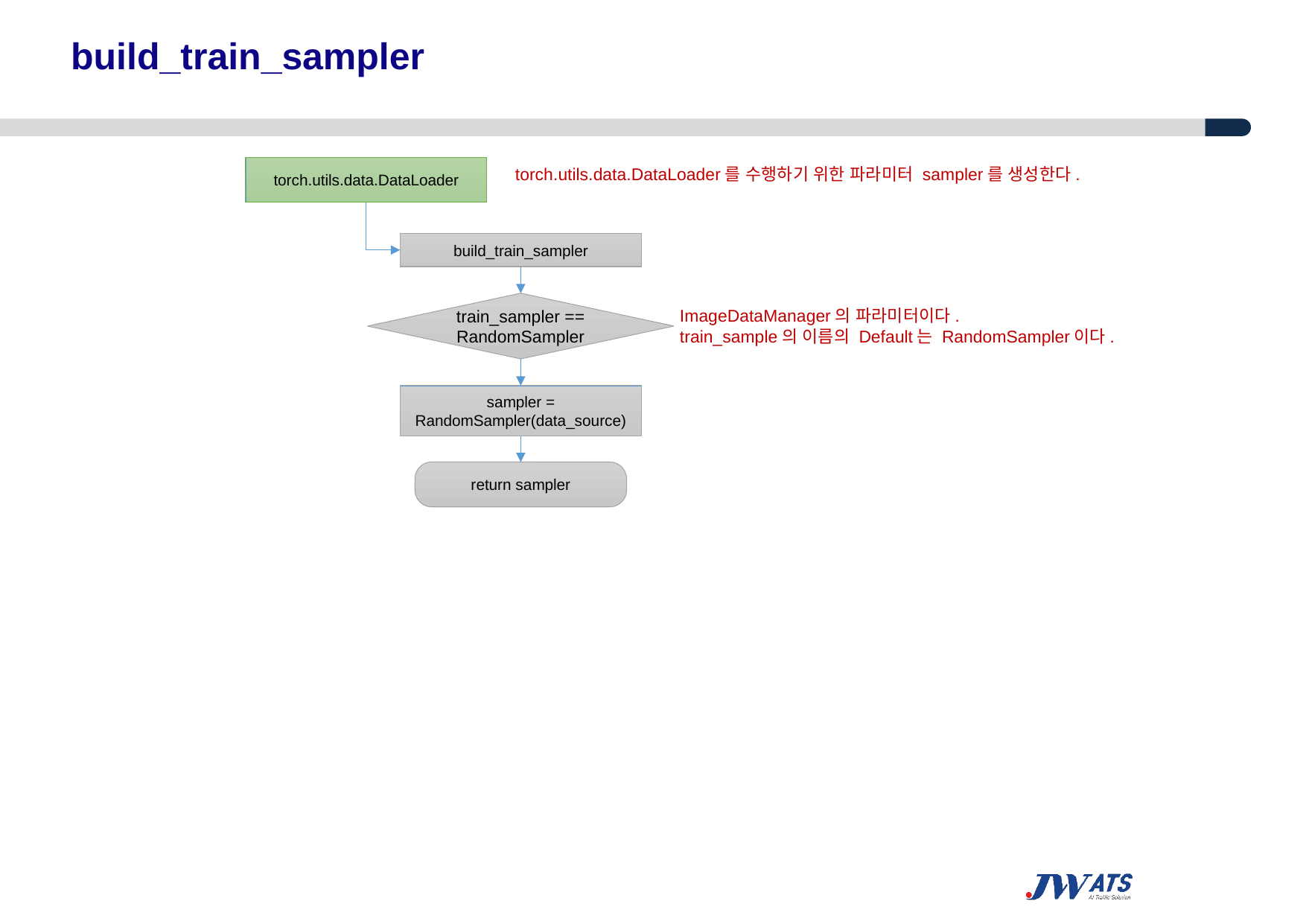

build_train_sampler
torch.utils.data.DataLoader
torch.utils.data.DataLoader를 수행하기 위한 파라미터 sampler를 생성한다.
build_train_sampler
train_sampler == RandomSampler
ImageDataManager의 파라미터이다.
train_sample의 이름의 Default는 RandomSampler이다.
sampler = RandomSampler(data_source)
return sampler